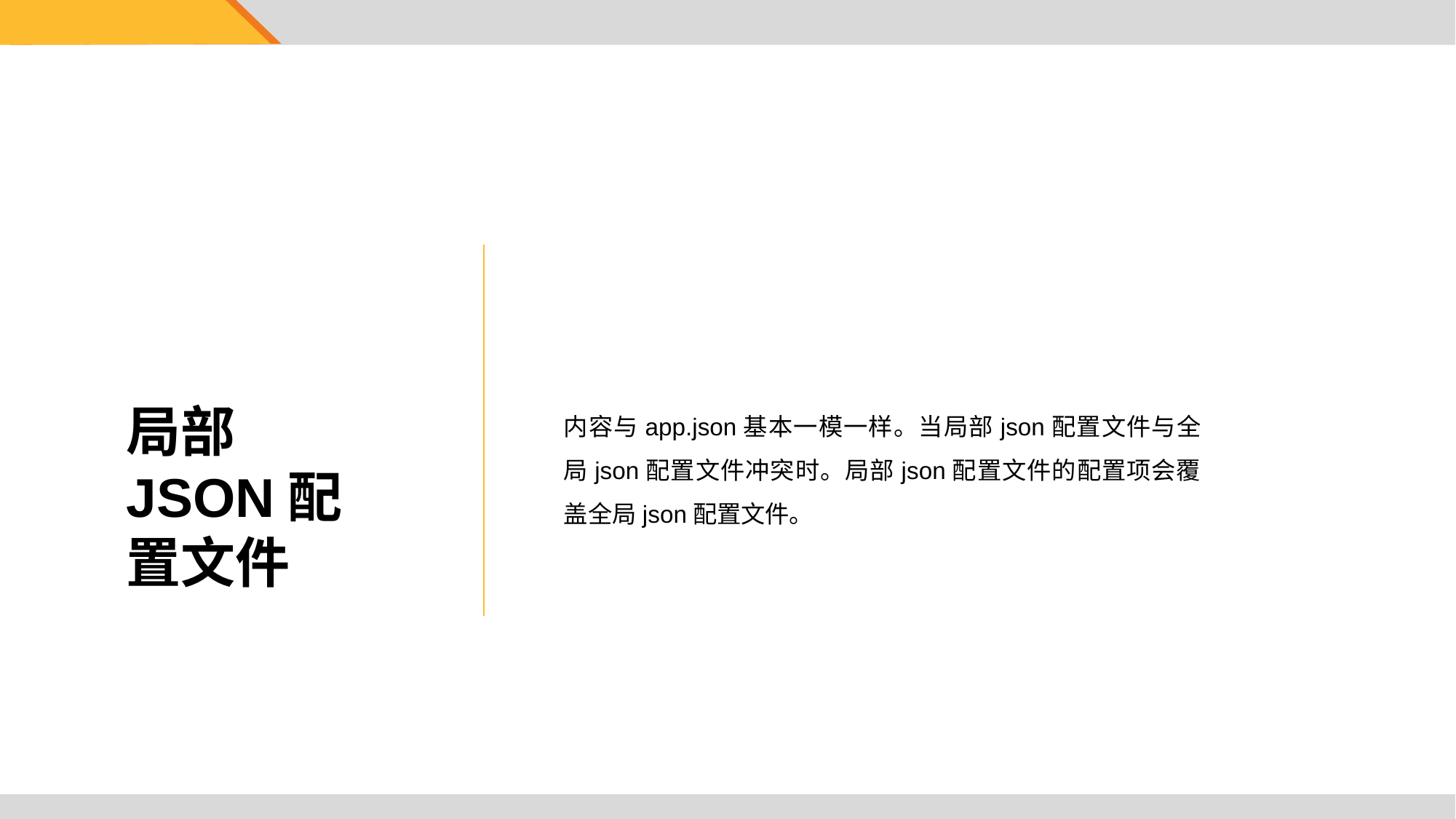

局部JSON配置文件
内容与app.json基本一模一样。当局部json配置文件与全局json配置文件冲突时。局部json配置文件的配置项会覆盖全局json配置文件。